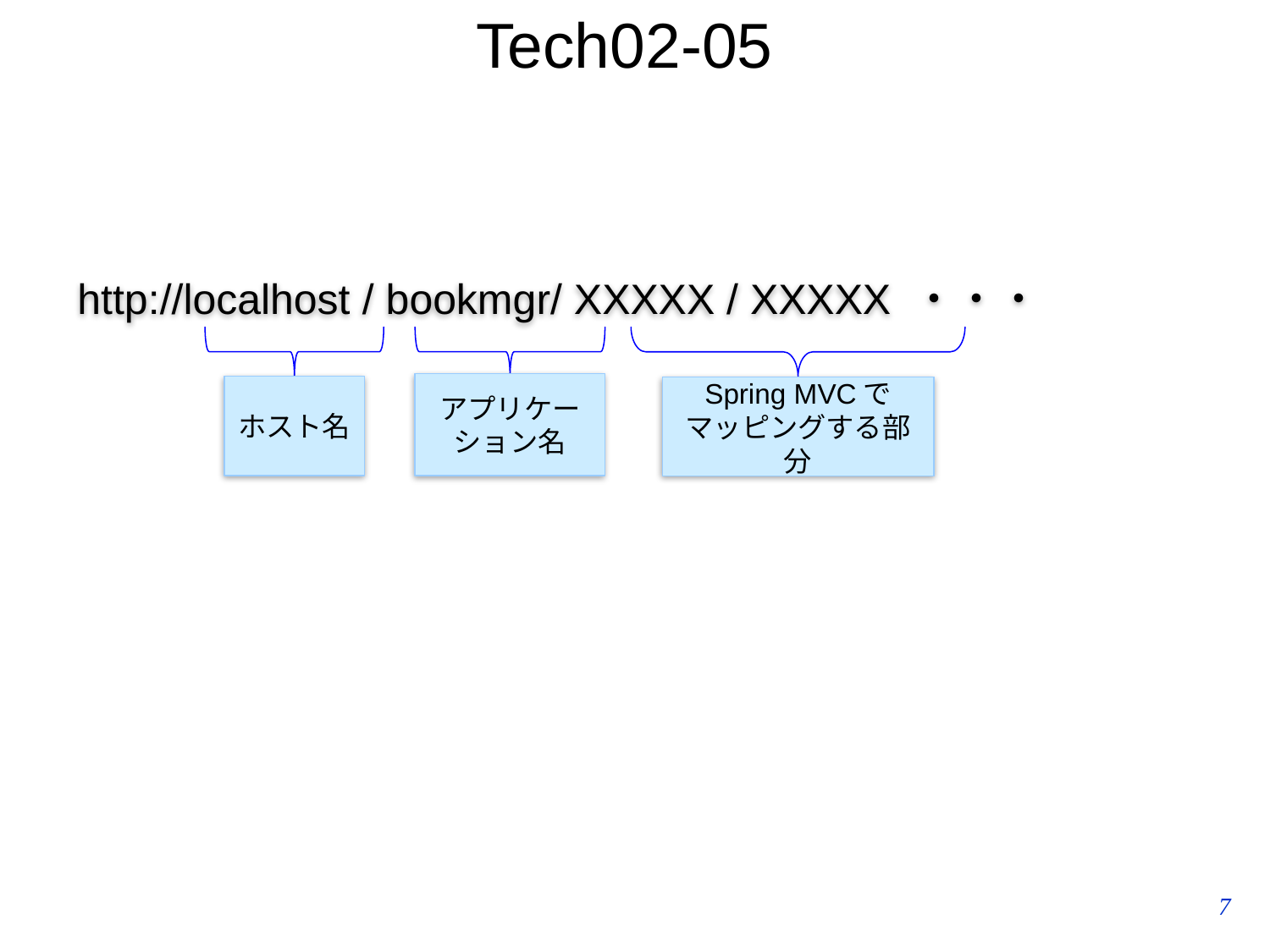

# Tech02-05

http://localhost / bookmgr/ XXXXX / XXXXX ・・・
アプリケーション名
ホスト名
Spring MVCで
マッピングする部分
7